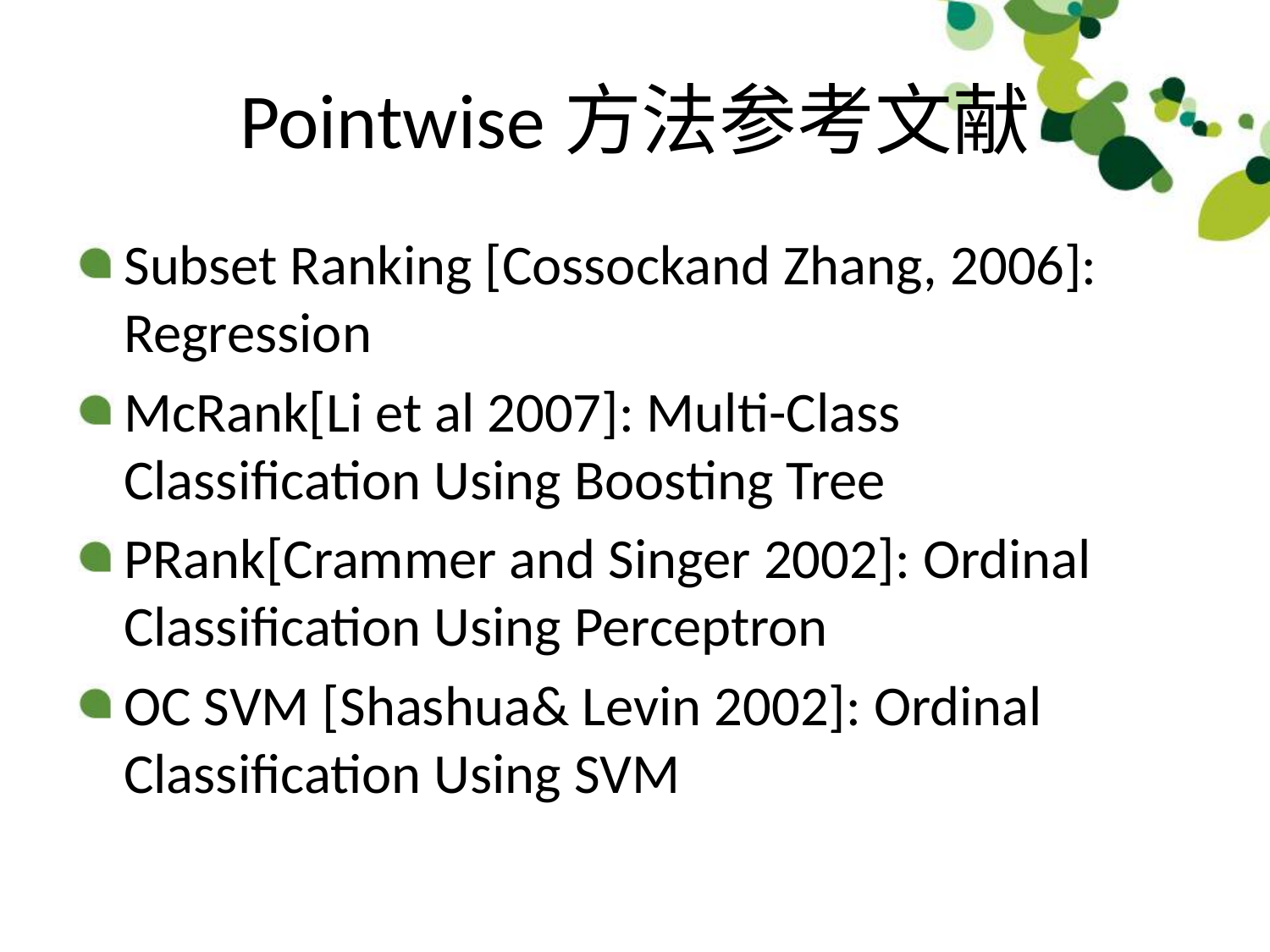

# Pointwise方法参考文献
Subset Ranking [Cossockand Zhang, 2006]: Regression
McRank[Li et al 2007]: Multi-Class Classification Using Boosting Tree
PRank[Crammer and Singer 2002]: Ordinal Classification Using Perceptron
OC SVM [Shashua& Levin 2002]: Ordinal Classification Using SVM